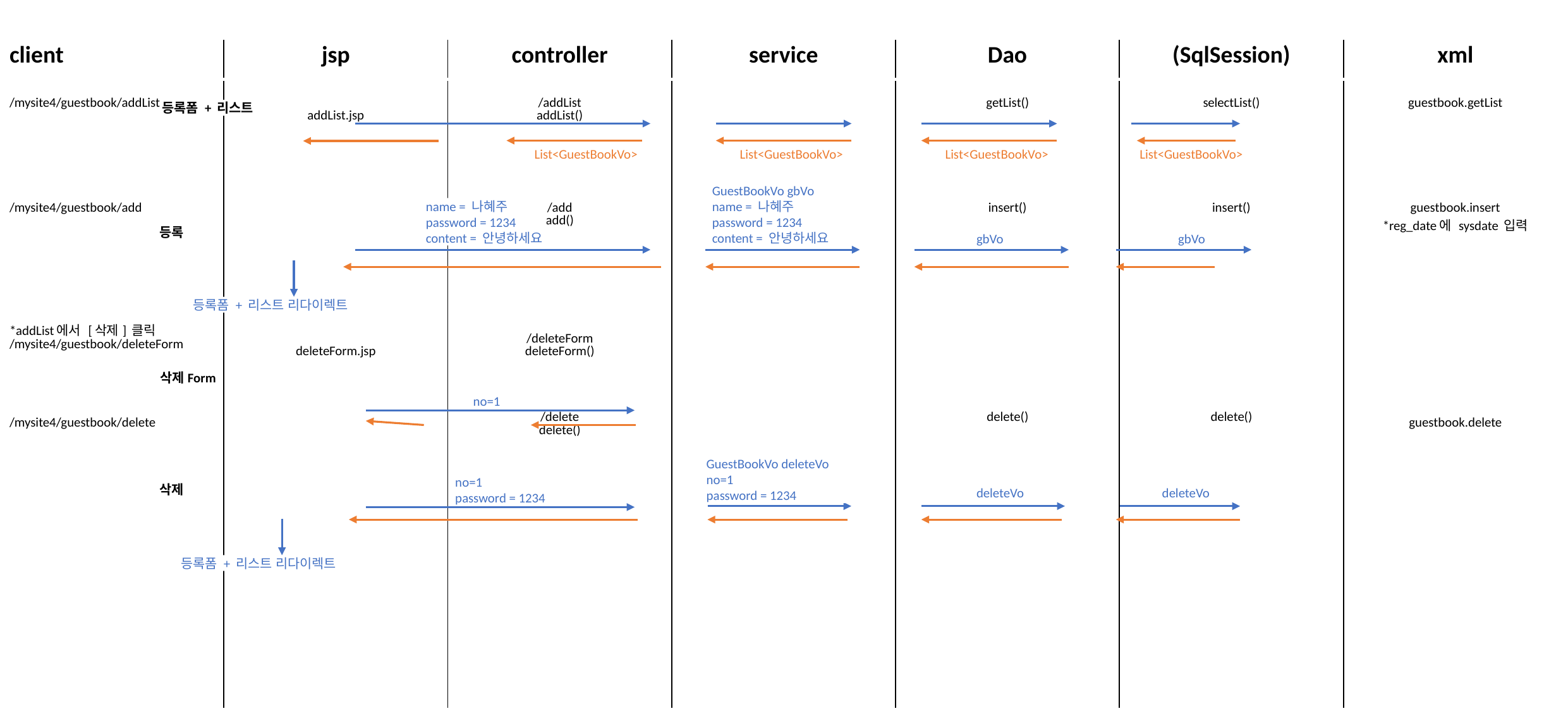

| client | jsp | controller | service | Dao | (SqlSession) | xml |
| --- | --- | --- | --- | --- | --- | --- |
| /mysite4/guestbook/addList /mysite4/guestbook/add \*addList에서 [삭제] 클릭 /mysite4/guestbook/deleteForm /mysite4/guestbook/delete | addList.jsp deleteForm.jsp | /addList addList() /add add() /deleteForm deleteForm() /delete delete() |  | getList() insert() delete() | selectList() insert() delete() | guestbook.getList guestbook.insert \*reg\_date에 sysdate 입력 guestbook.delete |
등록폼 + 리스트
List<GuestBookVo>
List<GuestBookVo>
List<GuestBookVo>
List<GuestBookVo>
GuestBookVo gbVo
name = 나혜주
password = 1234
content = 안녕하세요
name = 나혜주
password = 1234
content = 안녕하세요
등록
gbVo
gbVo
등록폼 + 리스트 리다이렉트
삭제Form
no=1
GuestBookVo deleteVo
no=1
password = 1234
no=1
password = 1234
삭제
deleteVo
deleteVo
등록폼 + 리스트 리다이렉트